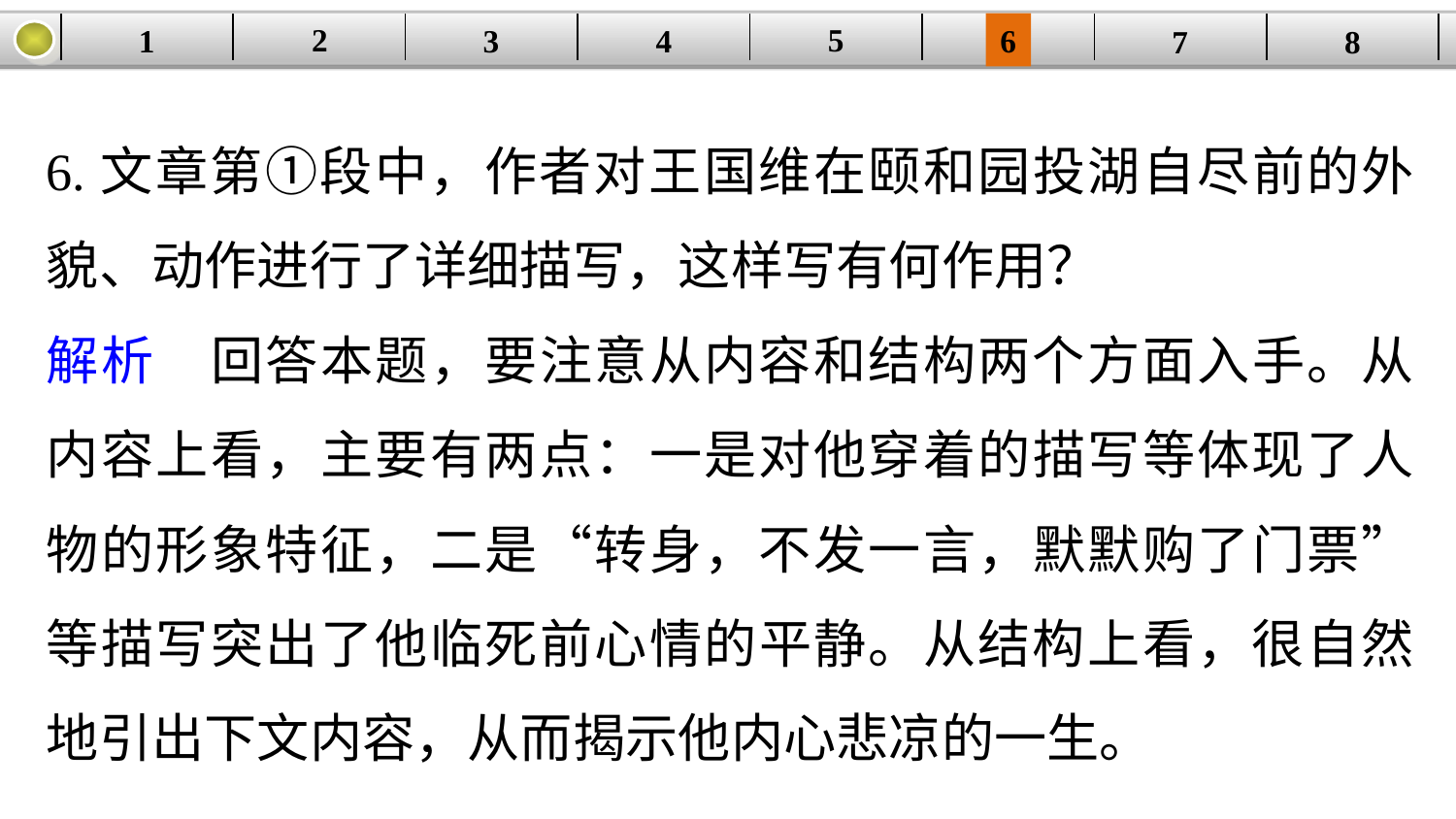

5
2
1
4
6
|  |  |  |  |  |  |  |  |
| --- | --- | --- | --- | --- | --- | --- | --- |
3
8
7

6.文章第①段中，作者对王国维在颐和园投湖自尽前的外貌、动作进行了详细描写，这样写有何作用？
解析　回答本题，要注意从内容和结构两个方面入手。从内容上看，主要有两点：一是对他穿着的描写等体现了人物的形象特征，二是“转身，不发一言，默默购了门票”等描写突出了他临死前心情的平静。从结构上看，很自然地引出下文内容，从而揭示他内心悲凉的一生。